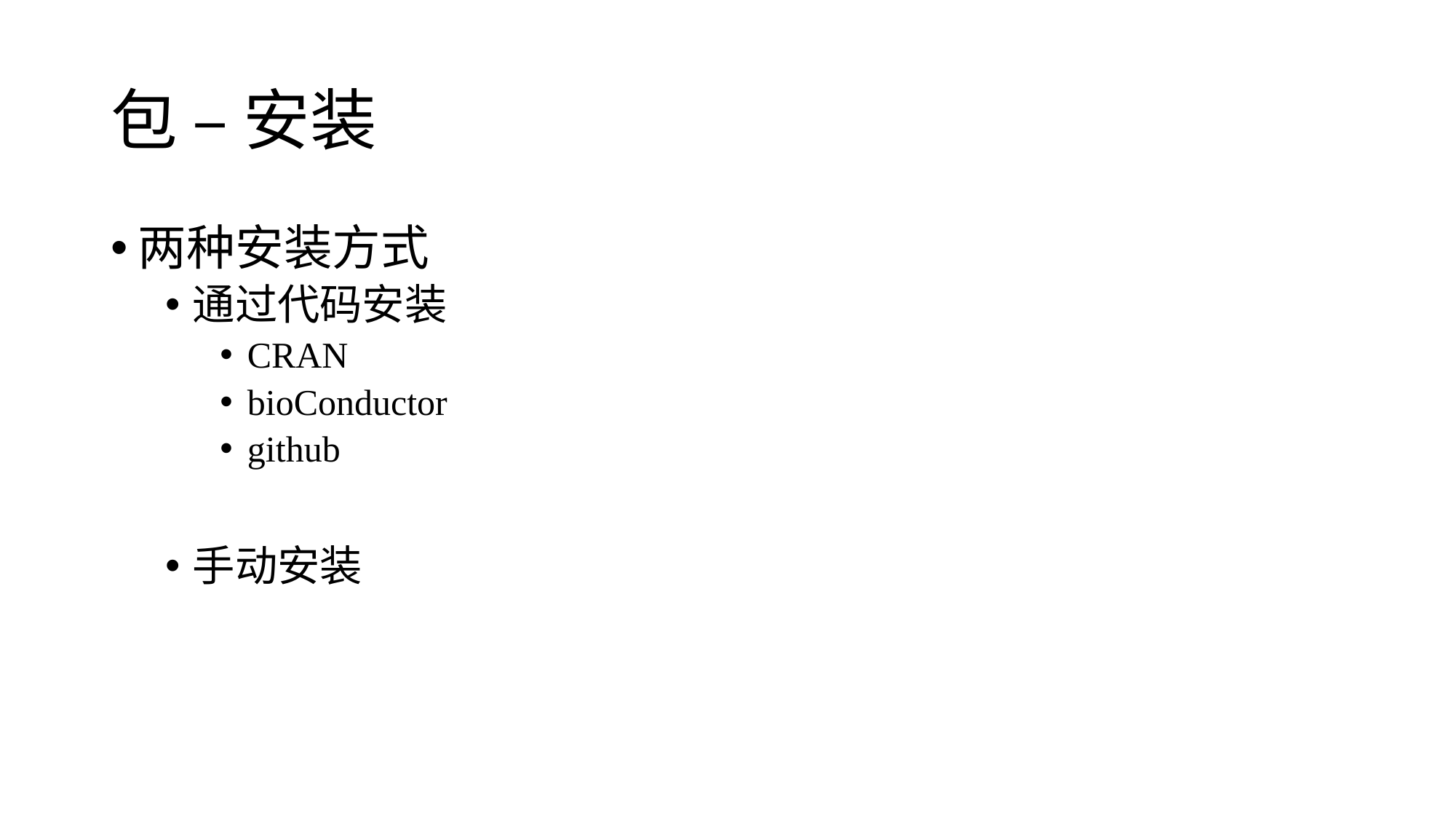

# 包 – 安装
两种安装方式
通过代码安装
CRAN
bioConductor
github

手动安装